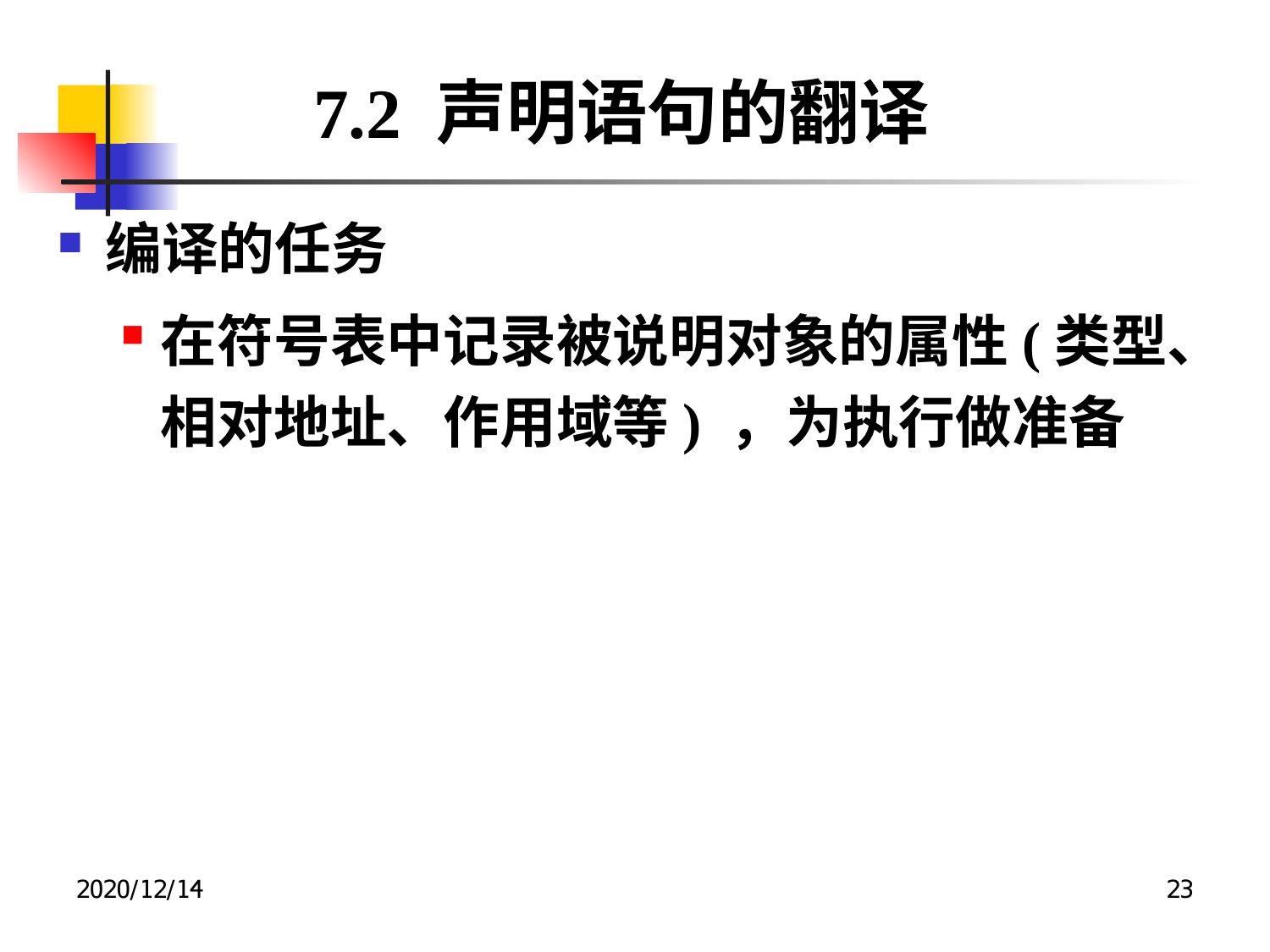

7.2 声明语句的翻译
编译的任务
在符号表中记录被说明对象的属性(类型、相对地址、作用域等) ，为执行做准备
2020/12/14
23